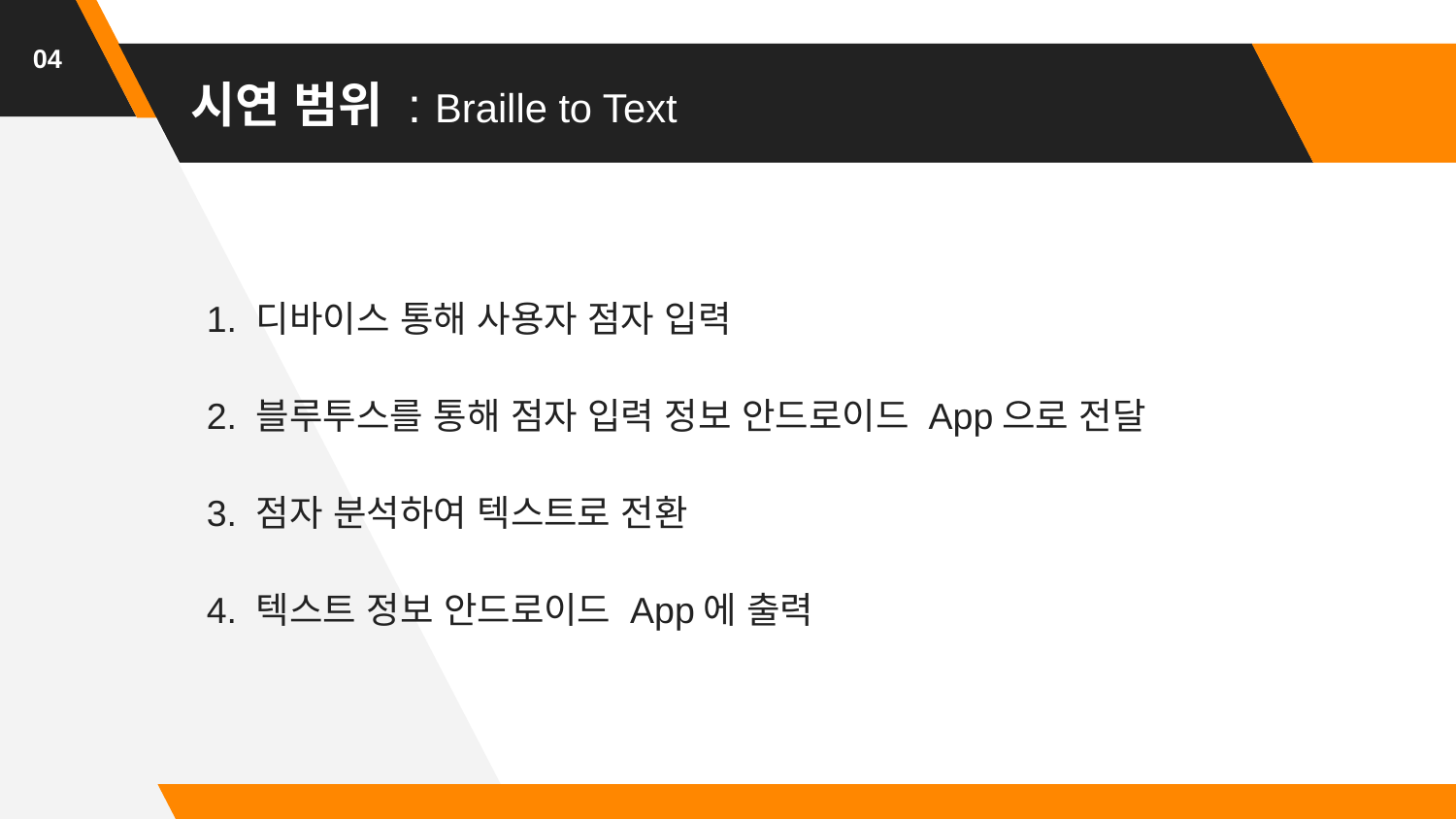

04
# 시연 범위 : Braille to Text
 1. 디바이스 통해 사용자 점자 입력

 2. 블루투스를 통해 점자 입력 정보 안드로이드 App으로 전달

 3. 점자 분석하여 텍스트로 전환

 4. 텍스트 정보 안드로이드 App에 출력